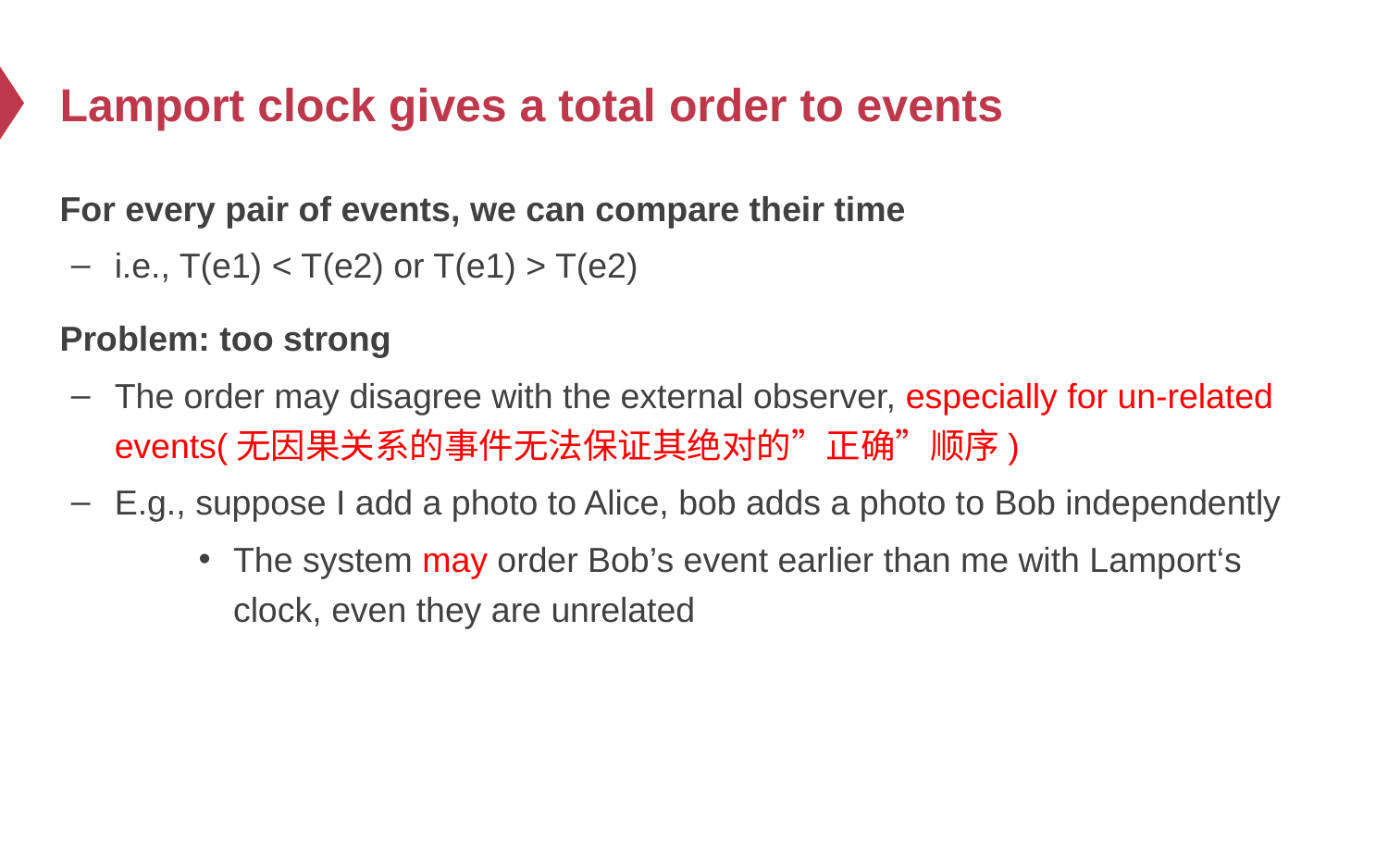

# Lamport clock gives a total order to events
For every pair of events, we can compare their time
i.e., T(e1) < T(e2) or T(e1) > T(e2)
Problem: too strong
The order may disagree with the external observer, especially for un-related events(无因果关系的事件无法保证其绝对的”正确”顺序)
E.g., suppose I add a photo to Alice, bob adds a photo to Bob independently
The system may order Bob’s event earlier than me with Lamport‘s clock, even they are unrelated
58